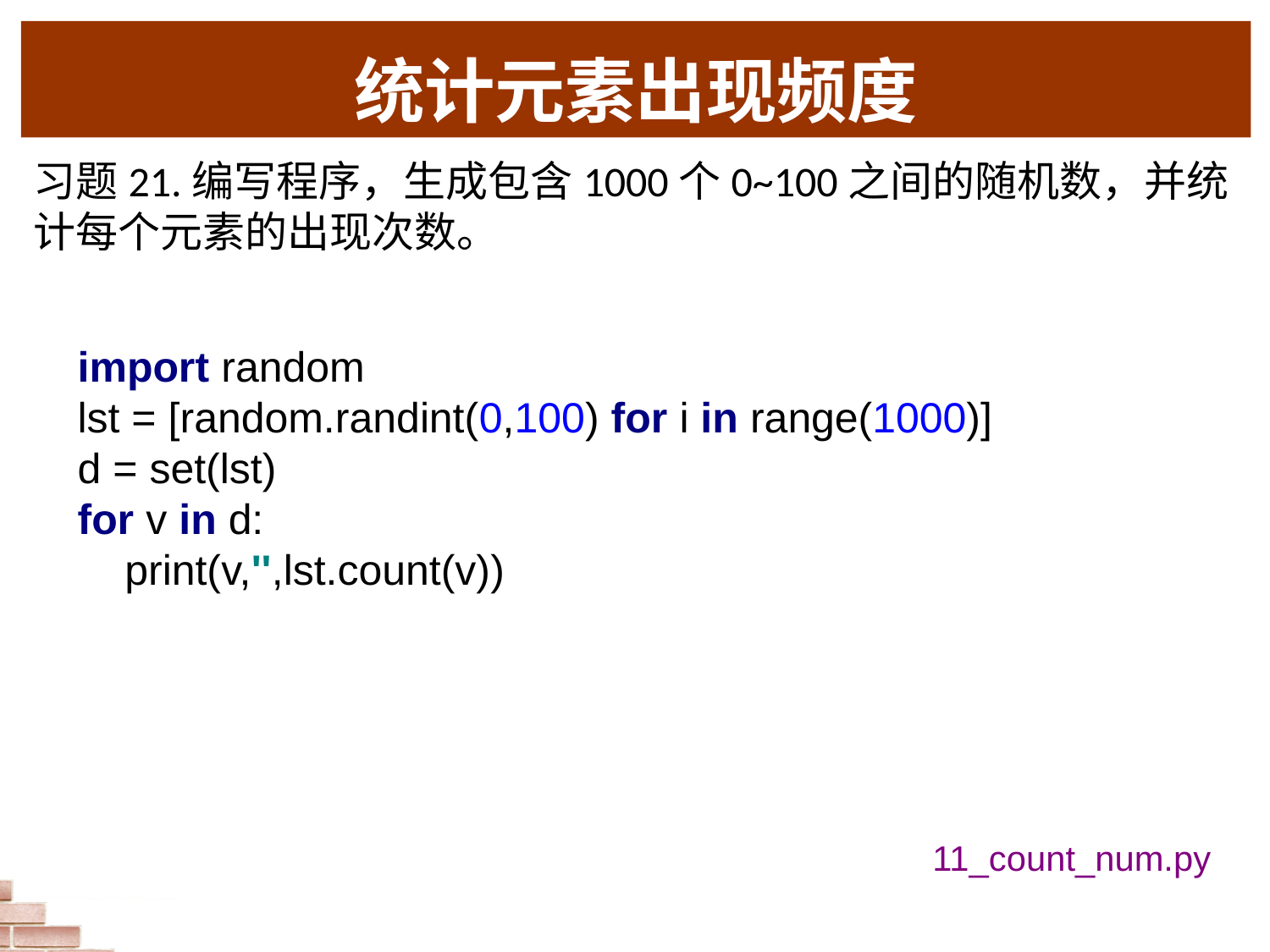

# 统计元素出现频度
习题21.编写程序，生成包含1000个0~100之间的随机数，并统计每个元素的出现次数。
import random
lst = [random.randint(0,100) for i in range(1000)]
d = set(lst)
for v in d:
    print(v,'',lst.count(v))
11_count_num.py